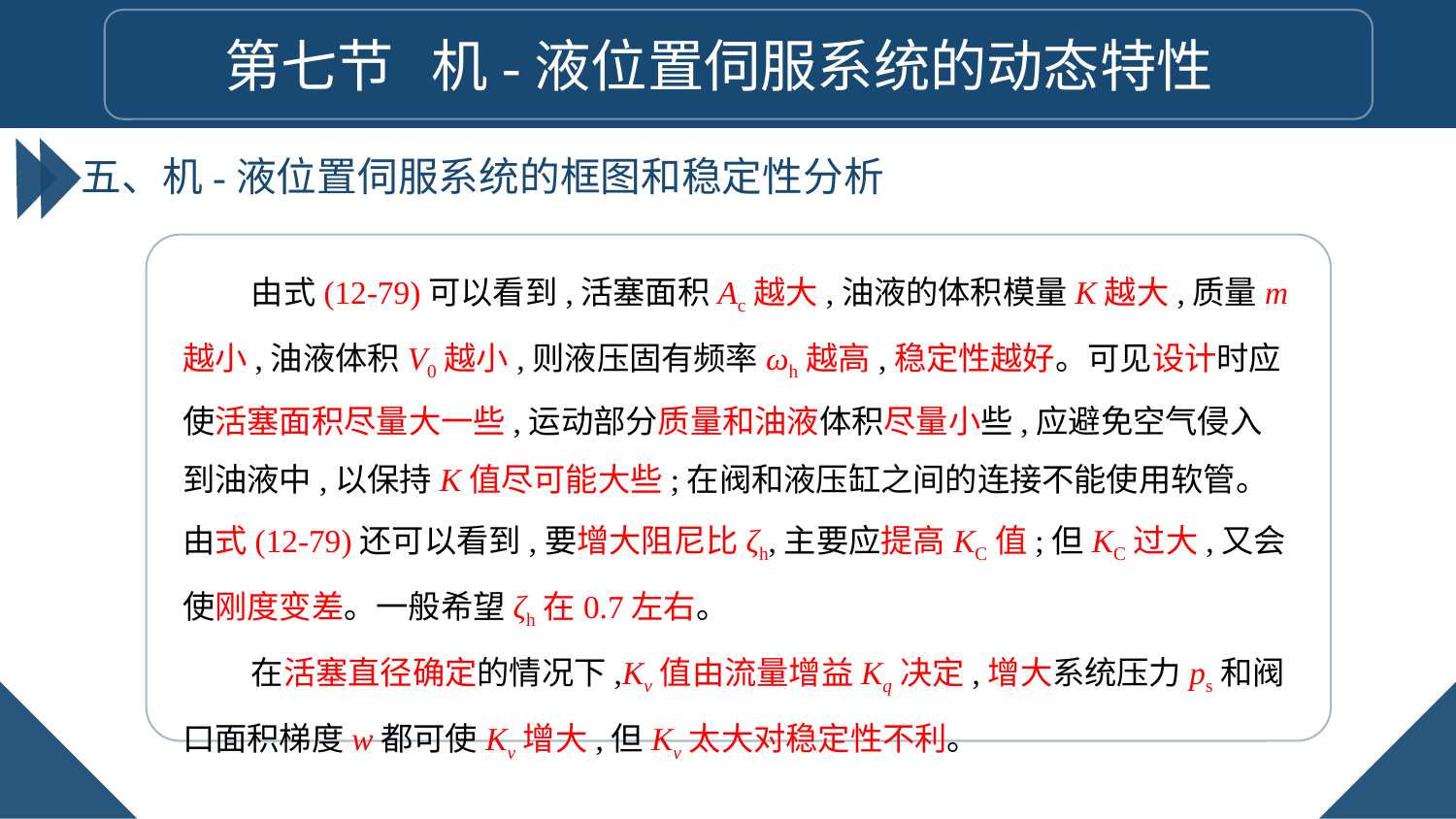

第七节   机-液位置伺服系统的动态特性
五、机-液位置伺服系统的框图和稳定性分析

由式(12-79)可以看到,活塞面积Ac越大,油液的体积模量K越大,质量m越小,油液体积V0越小,则液压固有频率ωh越高,稳定性越好。可见设计时应使活塞面积尽量大一些,运动部分质量和油液体积尽量小些,应避免空气侵入到油液中,以保持K值尽可能大些;在阀和液压缸之间的连接不能使用软管。由式(12-79)还可以看到,要增大阻尼比ζh,主要应提高KC值;但KC过大,又会使刚度变差。一般希望ζh在0.7左右。
在活塞直径确定的情况下,Kv值由流量增益Kq决定,增大系统压力ps和阀口面积梯度w都可使Kv增大,但Kv太大对稳定性不利。